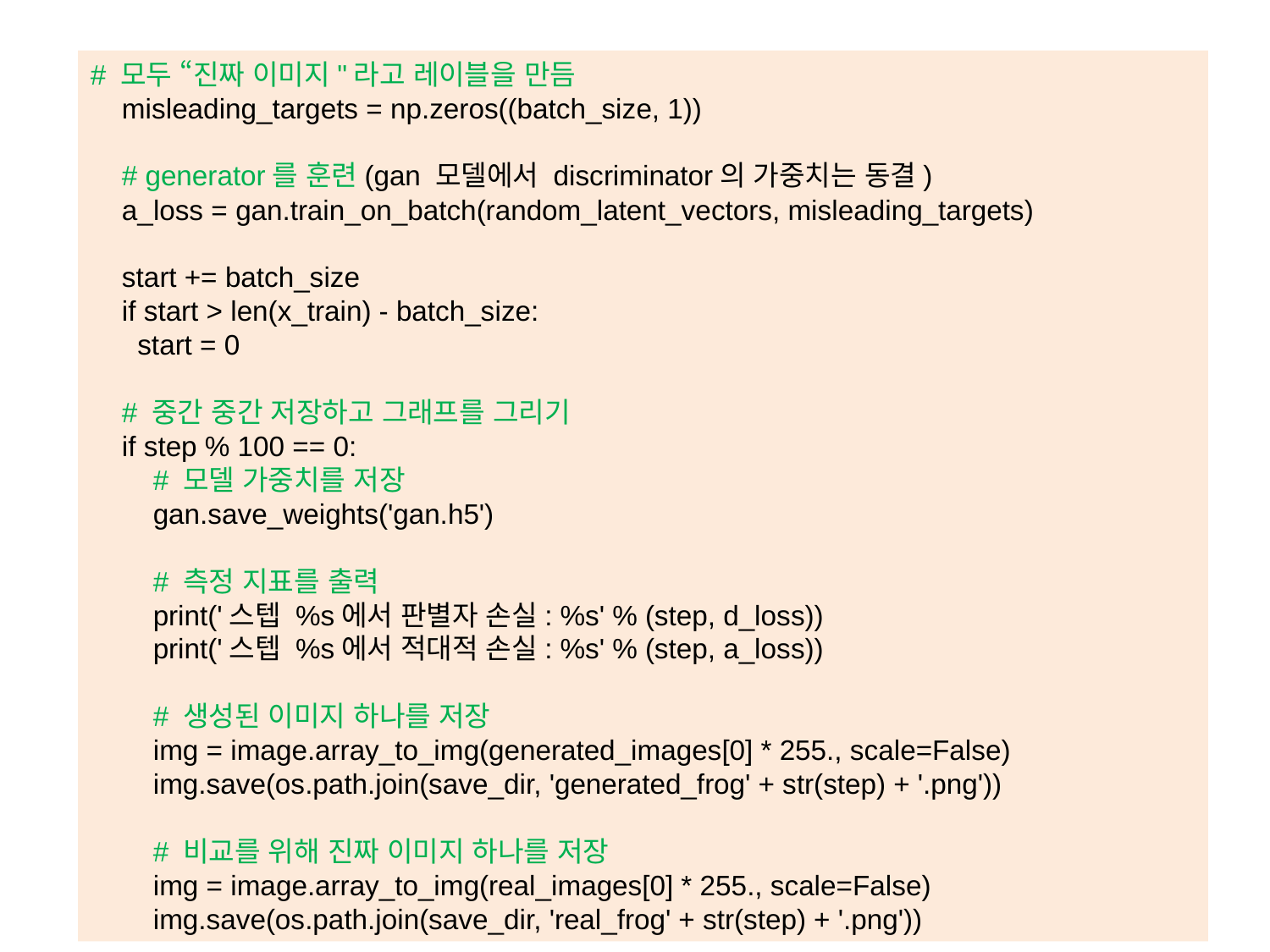

# 모두 “진짜 이미지"라고 레이블을 만듬
    misleading_targets = np.zeros((batch_size, 1))
    # generator를 훈련(gan 모델에서 discriminator의 가중치는 동결)
    a_loss = gan.train_on_batch(random_latent_vectors, misleading_targets)

    start += batch_size
    if start > len(x_train) - batch_size:
      start = 0
    # 중간 중간 저장하고 그래프를 그리기
    if step % 100 == 0:
        # 모델 가중치를 저장
        gan.save_weights('gan.h5')
        # 측정 지표를 출력
        print('스텝 %s에서 판별자 손실: %s' % (step, d_loss))
        print('스텝 %s에서 적대적 손실: %s' % (step, a_loss))
        # 생성된 이미지 하나를 저장
        img = image.array_to_img(generated_images[0] * 255., scale=False)
        img.save(os.path.join(save_dir, 'generated_frog' + str(step) + '.png'))
        # 비교를 위해 진짜 이미지 하나를 저장
        img = image.array_to_img(real_images[0] * 255., scale=False)
        img.save(os.path.join(save_dir, 'real_frog' + str(step) + '.png'))